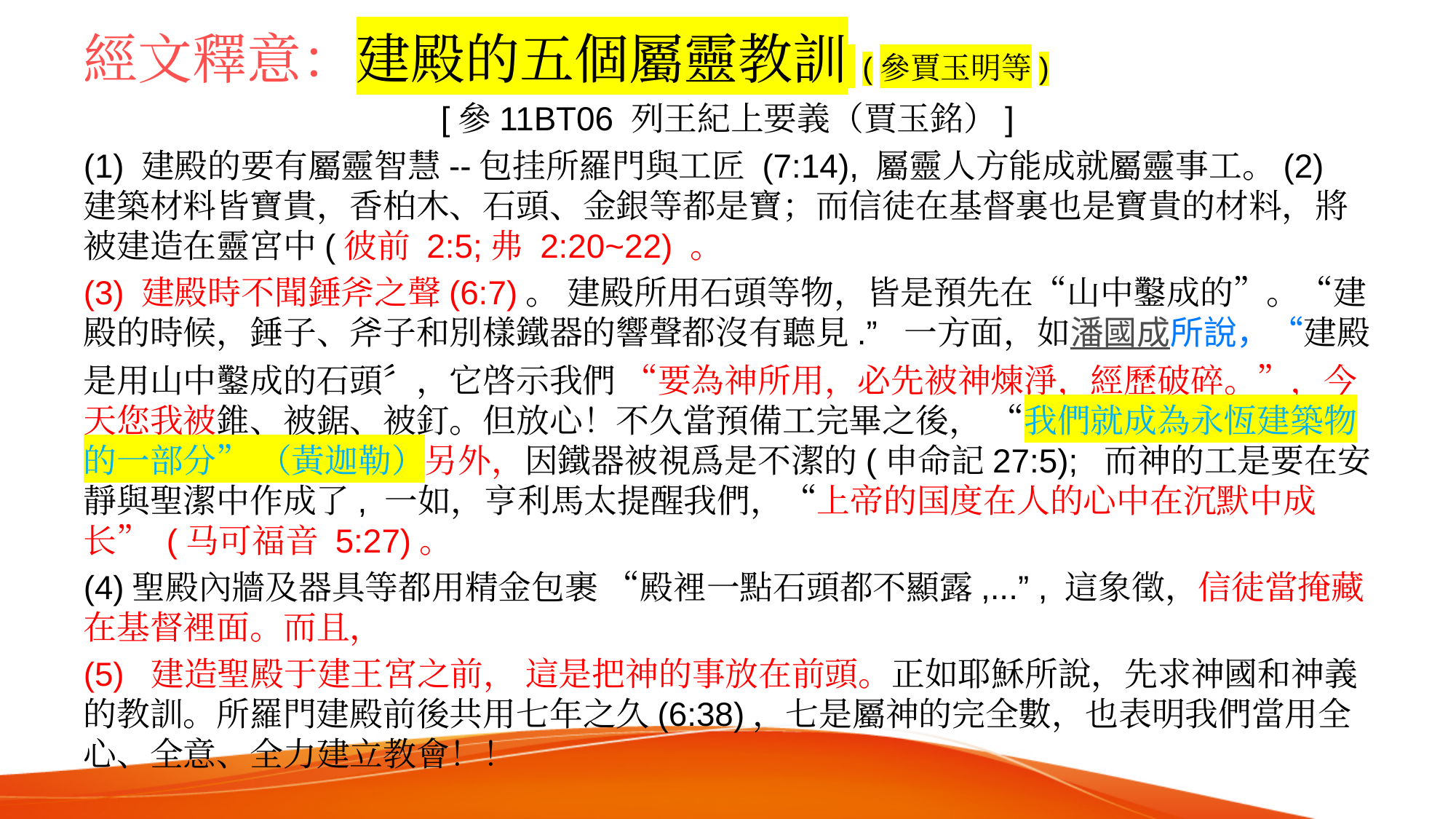

# 經文釋意：建殿的五個屬靈教訓 (參賈玉明等)
[參11BT06 列王紀上要義（賈玉銘）]
(1) 建殿的要有屬靈智慧--包挂所羅門與工匠 (7:14), 屬靈人方能成就屬靈事工。(2) 建築材料皆寶貴，香柏木、石頭、金銀等都是寶；而信徒在基督裏也是寶貴的材料，將被建造在靈宮中(彼前 2:5;弗 2:20~22) 。
(3) 建殿時不聞錘斧之聲(6:7)。 建殿所用石頭等物，皆是預先在“山中鑿成的”。“建殿的時候，錘子、斧子和別樣鐵器的響聲都沒有聽見.”  一方面，如潘國成所說，“建殿是用山中鑿成的石頭〞，它啓示我們 “要為神所用，必先被神煉淨，經歷破碎。”，今天您我被錐、被鋸、被釘。但放心！不久當預備工完畢之後， “我們就成為永恆建築物的一部分” （黃迦勒）另外，因鐵器被視爲是不潔的(申命記27:5);  而神的工是要在安靜與聖潔中作成了, 一如，亨利馬太提醒我們，“上帝的国度在人的心中在沉默中成长” (马可福音 5:27)。
(4)聖殿內牆及器具等都用精金包裹 “殿裡一點石頭都不顯露,...” , 這象徵，信徒當掩藏在基督裡面。而且，
(5)  建造聖殿于建王宮之前， 這是把神的事放在前頭。正如耶穌所說，先求神國和神義的教訓。所羅門建殿前後共用七年之久(6:38)，七是屬神的完全數，也表明我們當用全心、全意、全力建立教會！！